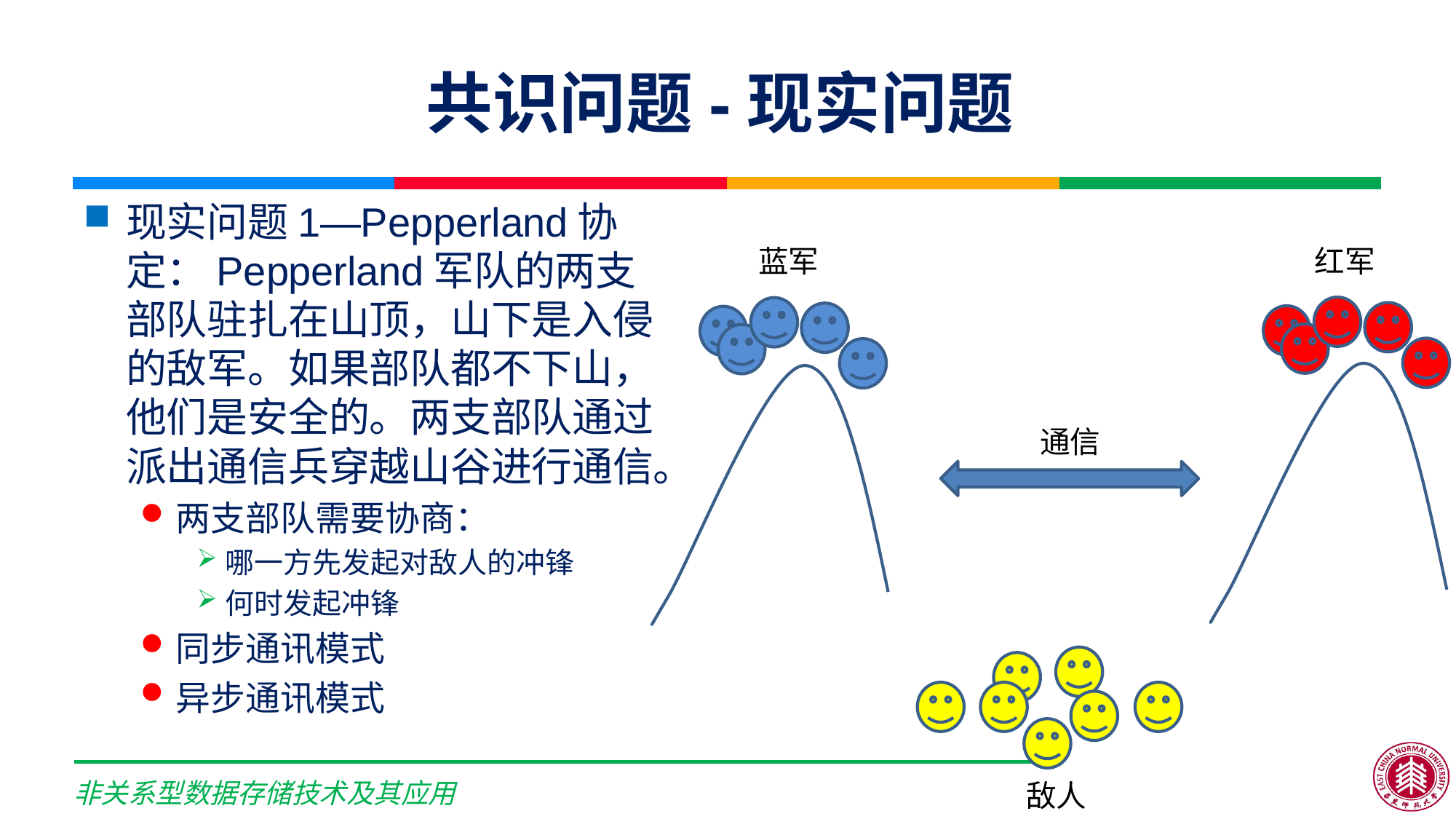

# 共识问题-现实问题
现实问题1—Pepperland协定：Pepperland军队的两支部队驻扎在山顶，山下是入侵的敌军。如果部队都不下山，他们是安全的。两支部队通过派出通信兵穿越山谷进行通信。
两支部队需要协商：
哪一方先发起对敌人的冲锋
何时发起冲锋
同步通讯模式
异步通讯模式
蓝军
红军

通信

敌人